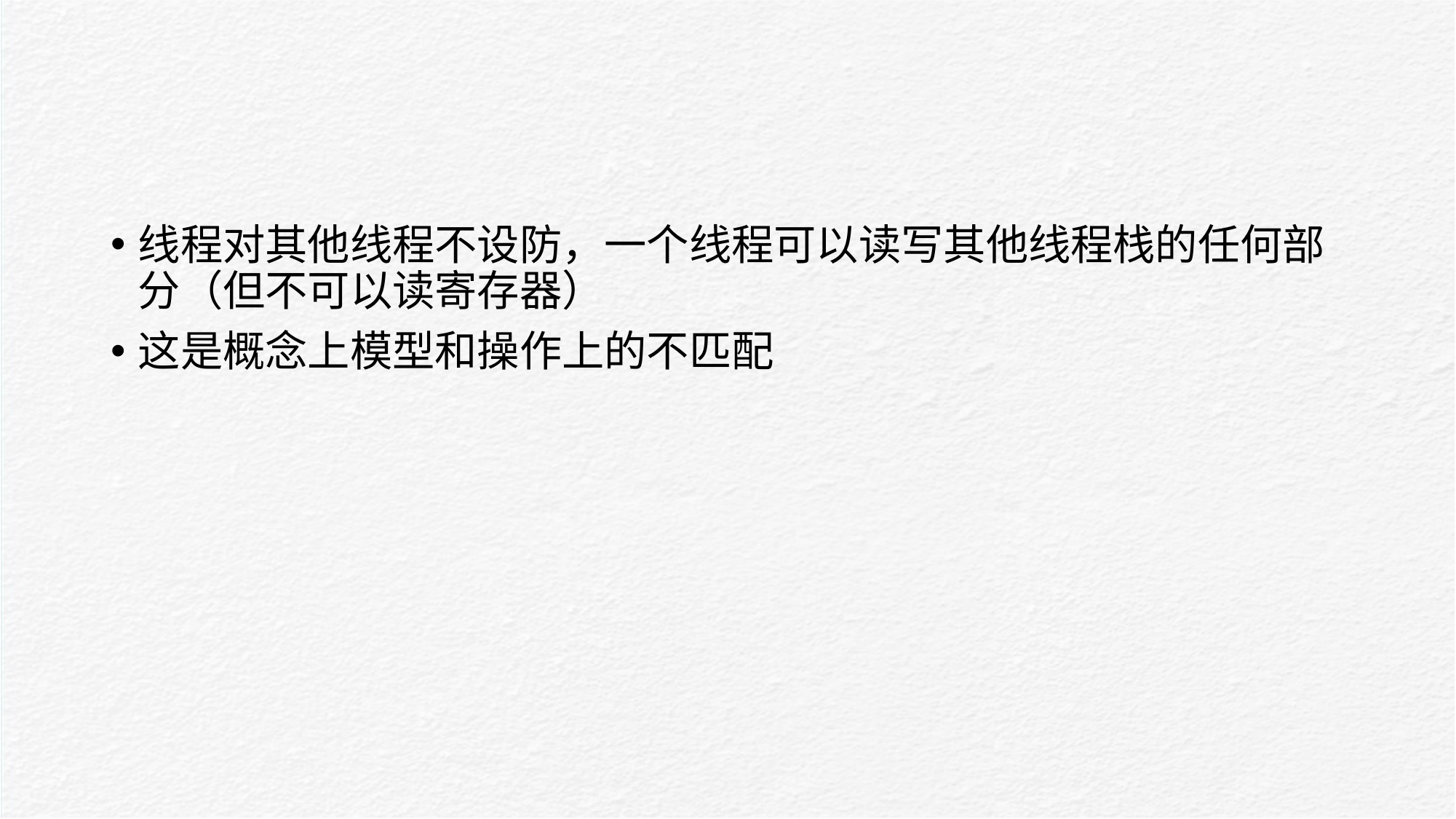

#
线程对其他线程不设防，一个线程可以读写其他线程栈的任何部分（但不可以读寄存器）
这是概念上模型和操作上的不匹配